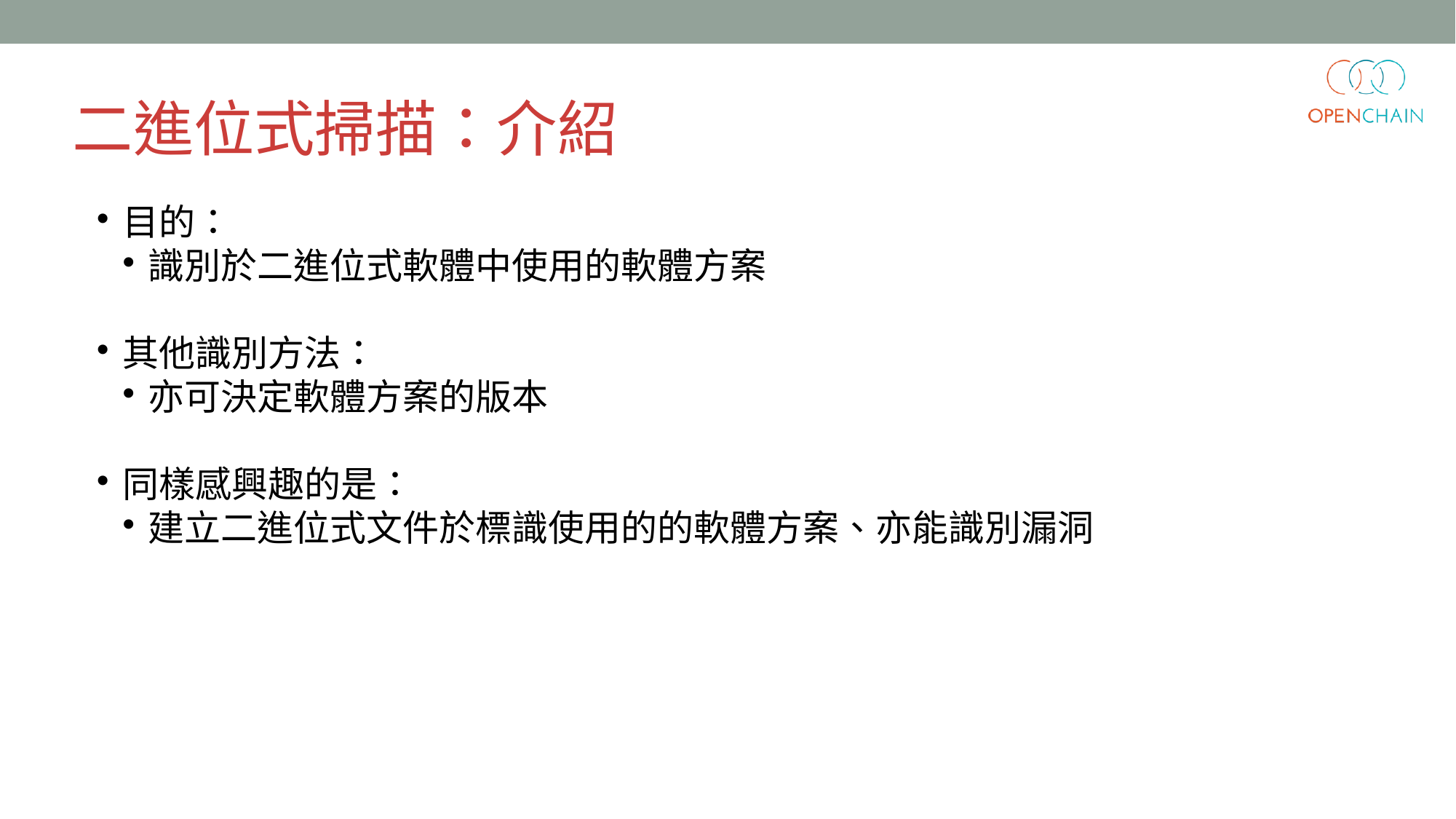

二進位式掃描：介紹
目的：
識別於二進位式軟體中使用的軟體方案

其他識別方法：
亦可決定軟體方案的版本

同樣感興趣的是：
建立二進位式文件於標識使用的的軟體方案、亦能識別漏洞